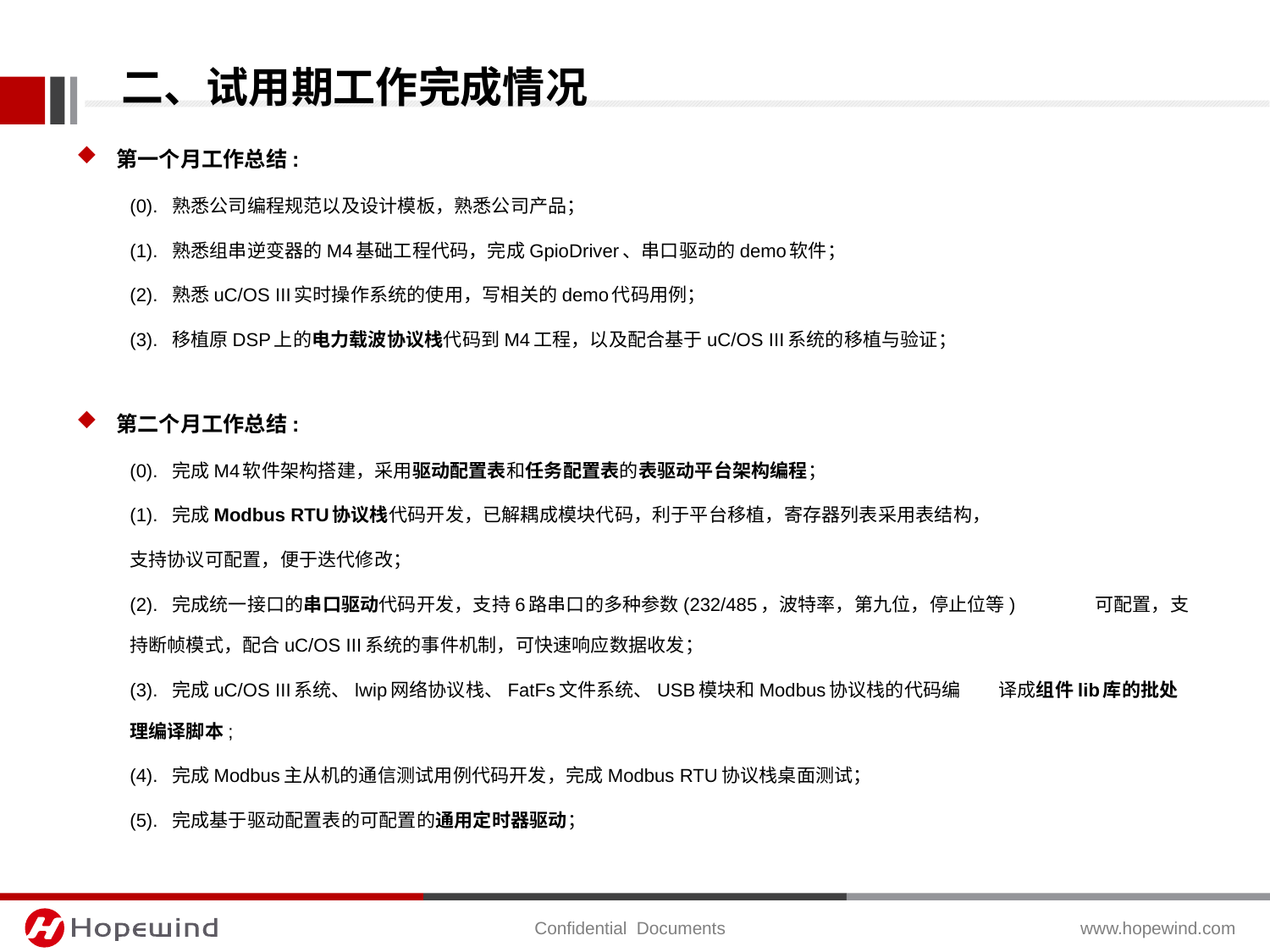

二、试用期工作完成情况

第一个月工作总结:
(0).  熟悉公司编程规范以及设计模板，熟悉公司产品；
(1).  熟悉组串逆变器的M4基础工程代码，完成GpioDriver、串口驱动的demo软件；
(2).  熟悉uC/OS III实时操作系统的使用，写相关的demo代码用例；
(3).  移植原DSP上的电力载波协议栈代码到M4工程，以及配合基于uC/OS III系统的移植与验证；

第二个月工作总结:
(0).  完成M4软件架构搭建，采用驱动配置表和任务配置表的表驱动平台架构编程；
(1).  完成Modbus RTU协议栈代码开发，已解耦成模块代码，利于平台移植，寄存器列表采用表结构，
	支持协议可配置，便于迭代修改；
(2).  完成统一接口的串口驱动代码开发，支持6路串口的多种参数(232/485，波特率，第九位，停止位等)	可配置，支持断帧模式，配合uC/OS III系统的事件机制，可快速响应数据收发；
(3).  完成uC/OS III系统、lwip网络协议栈、FatFs文件系统、USB模块和Modbus协议栈的代码编	译成组件lib库的批处理编译脚本;
(4).  完成Modbus主从机的通信测试用例代码开发，完成Modbus RTU协议栈桌面测试；
(5).  完成基于驱动配置表的可配置的通用定时器驱动；